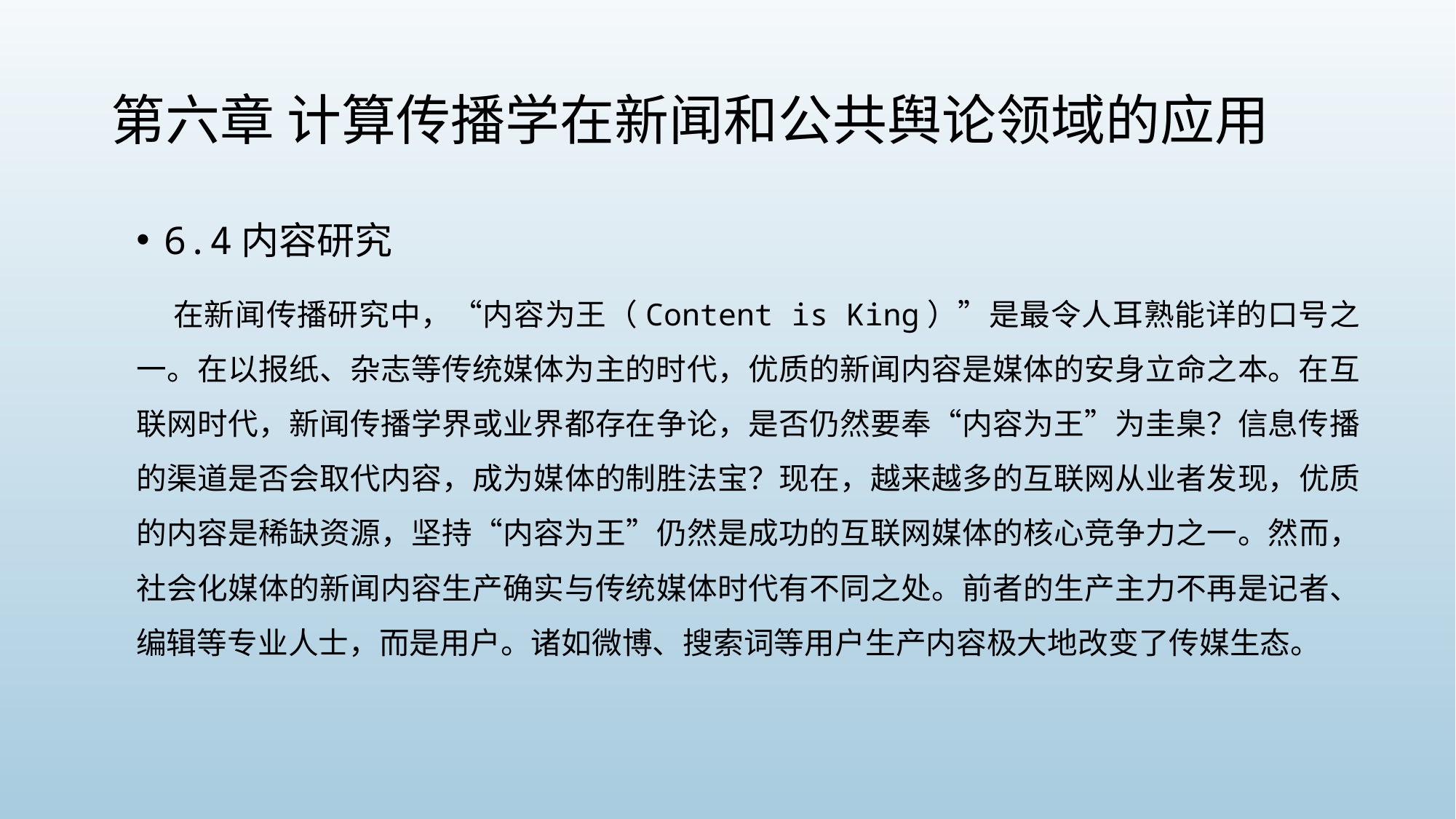

# 第六章 计算传播学在新闻和公共舆论领域的应用
6.4内容研究
    在新闻传播研究中，“内容为王（Content is King）”是最令人耳熟能详的口号之一。在以报纸、杂志等传统媒体为主的时代，优质的新闻内容是媒体的安身立命之本。在互联网时代，新闻传播学界或业界都存在争论，是否仍然要奉“内容为王”为圭臬？信息传播的渠道是否会取代内容，成为媒体的制胜法宝？现在，越来越多的互联网从业者发现，优质的内容是稀缺资源，坚持“内容为王”仍然是成功的互联网媒体的核心竞争力之一。然而，社会化媒体的新闻内容生产确实与传统媒体时代有不同之处。前者的生产主力不再是记者、编辑等专业人士，而是用户。诸如微博、搜索词等用户生产内容极大地改变了传媒生态。